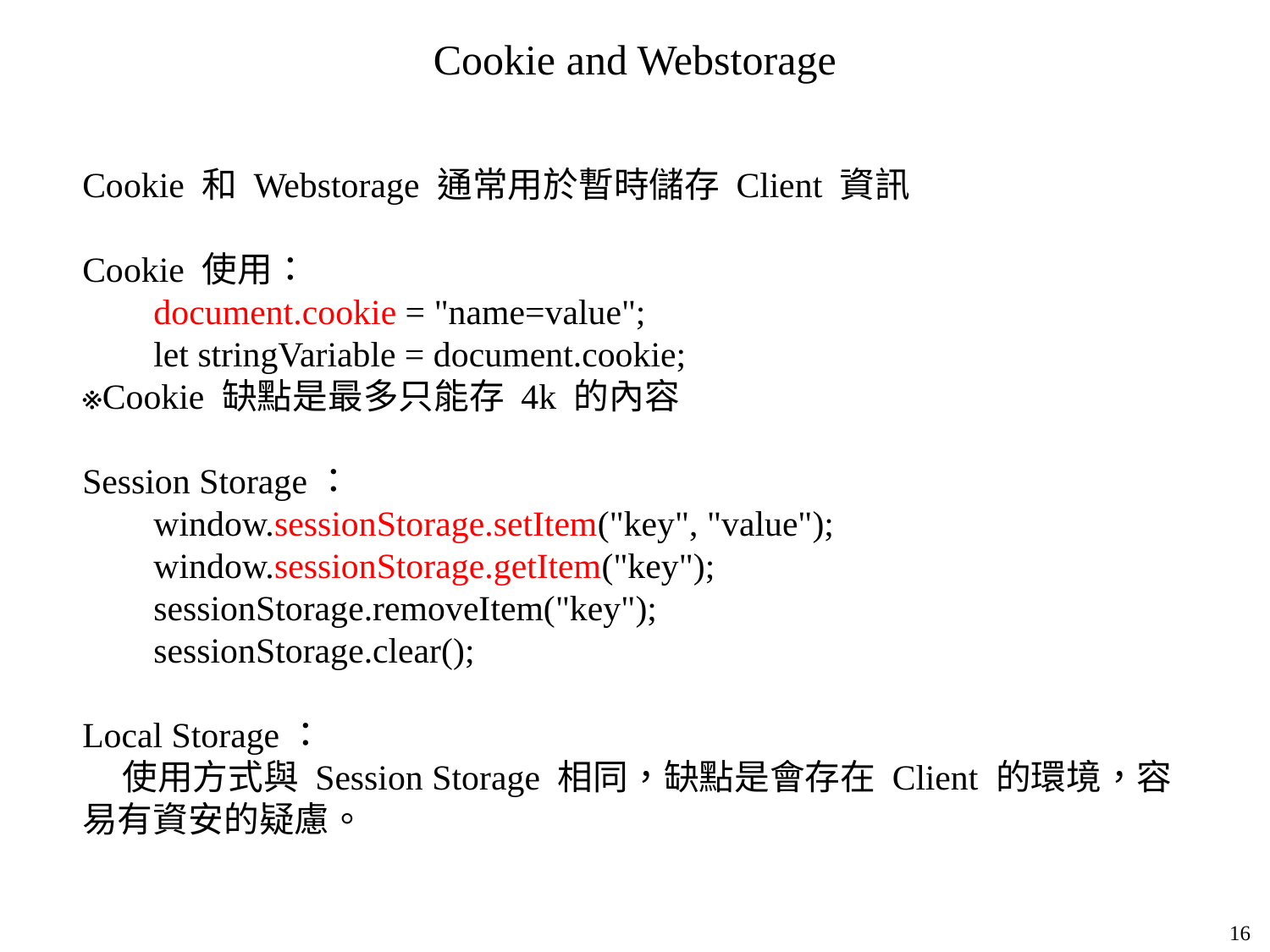

Cookie and Webstorage
Cookie 和 Webstorage 通常用於暫時儲存 Client 資訊

Cookie 使用：
        document.cookie = "name=value";
        let stringVariable = document.cookie;
※Cookie 缺點是最多只能存 4k 的內容

Session Storage：
        window.sessionStorage.setItem("key", "value");
        window.sessionStorage.getItem("key");
        sessionStorage.removeItem("key");
        sessionStorage.clear();

Local Storage：
    使用方式與 Session Storage 相同，缺點是會存在 Client 的環境，容易有資安的疑慮。
16